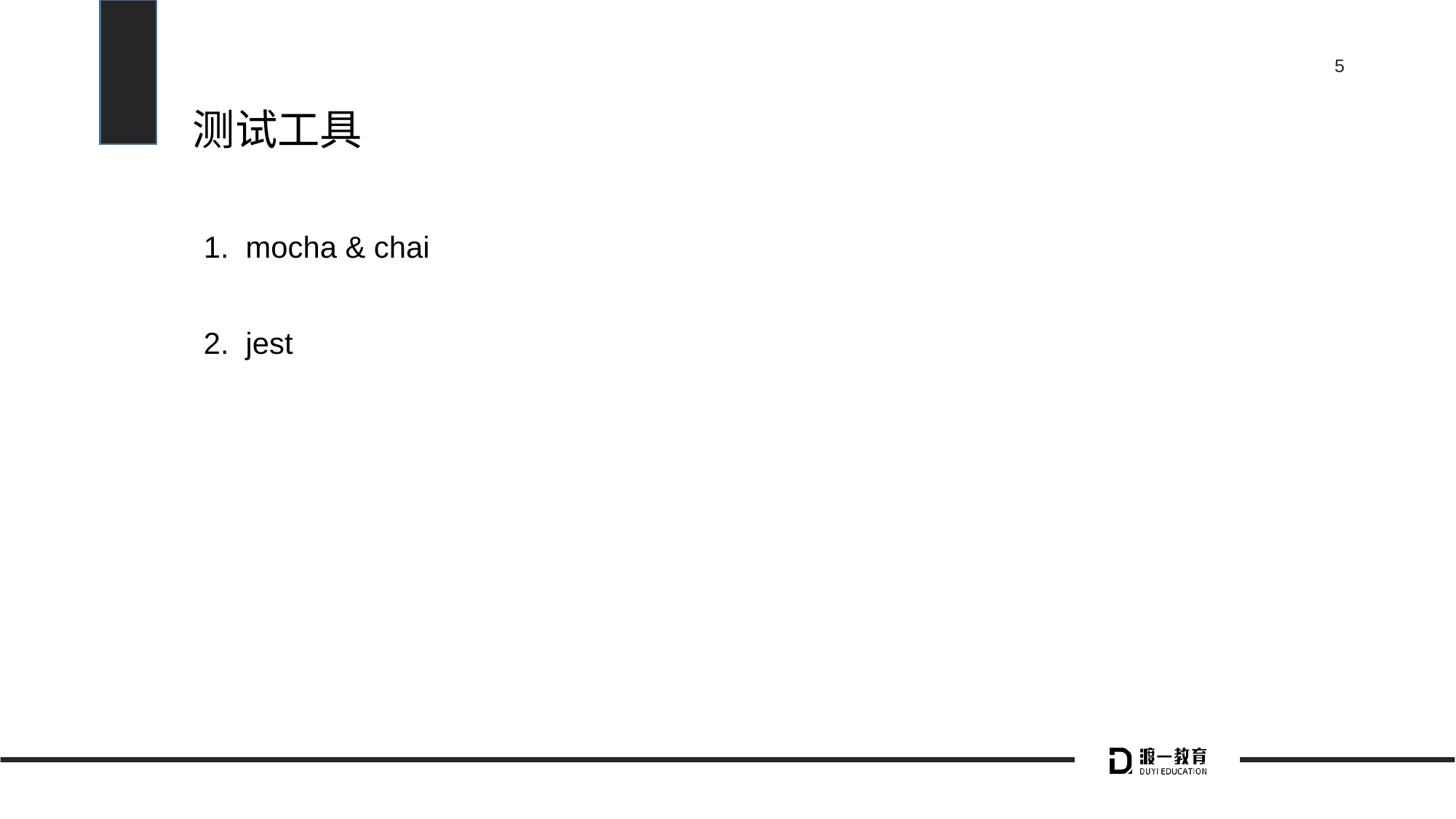

# 测试工具
1.  mocha & chai

2.  jest